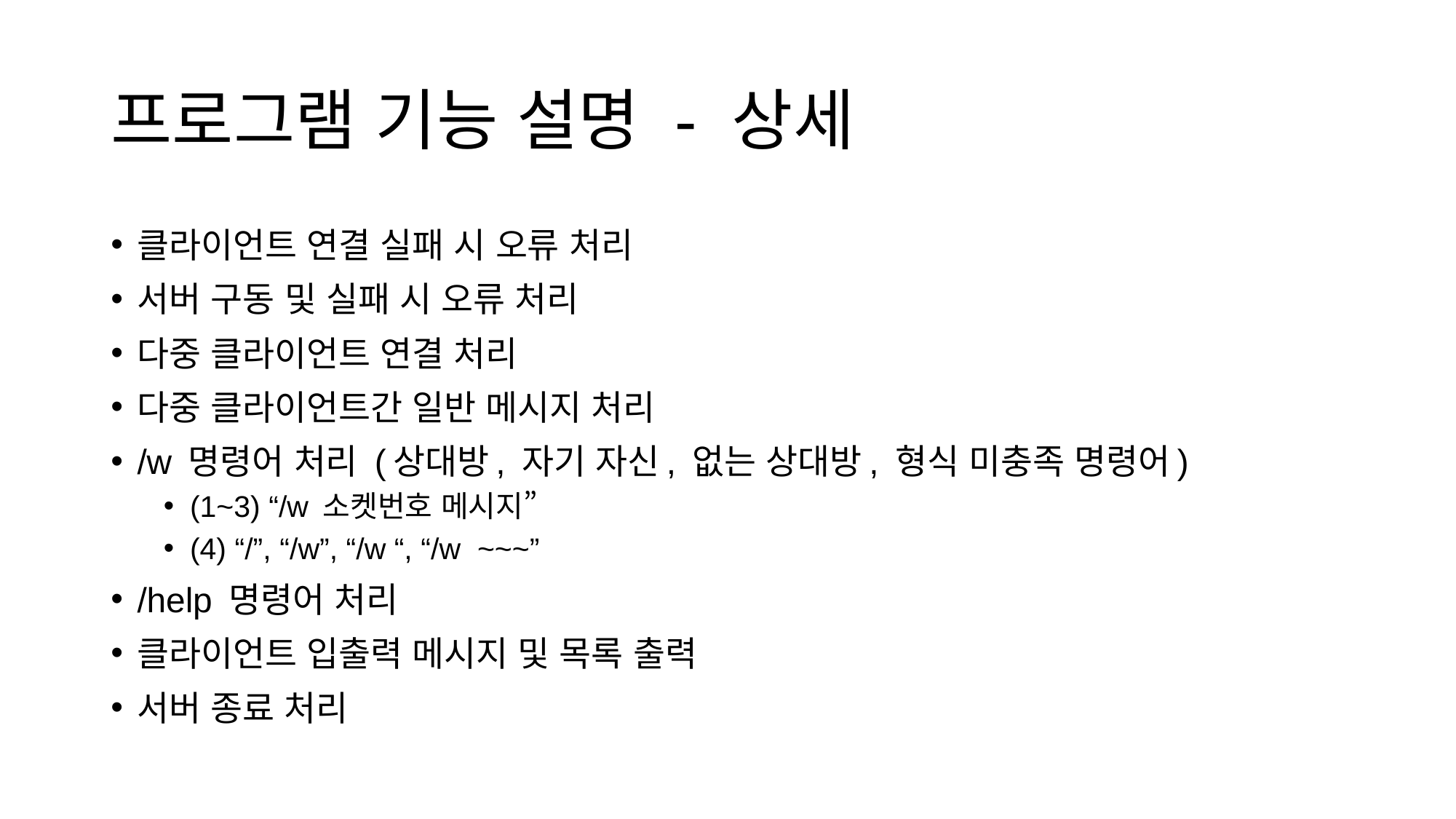

# 프로그램 기능 설명 - 상세
클라이언트 연결 실패 시 오류 처리
서버 구동 및 실패 시 오류 처리
다중 클라이언트 연결 처리
다중 클라이언트간 일반 메시지 처리
/w 명령어 처리 (상대방, 자기 자신, 없는 상대방, 형식 미충족 명령어)
(1~3) “/w 소켓번호 메시지”
(4) “/”, “/w”, “/w “, “/w  ~~~”
/help 명령어 처리
클라이언트 입출력 메시지 및 목록 출력
서버 종료 처리